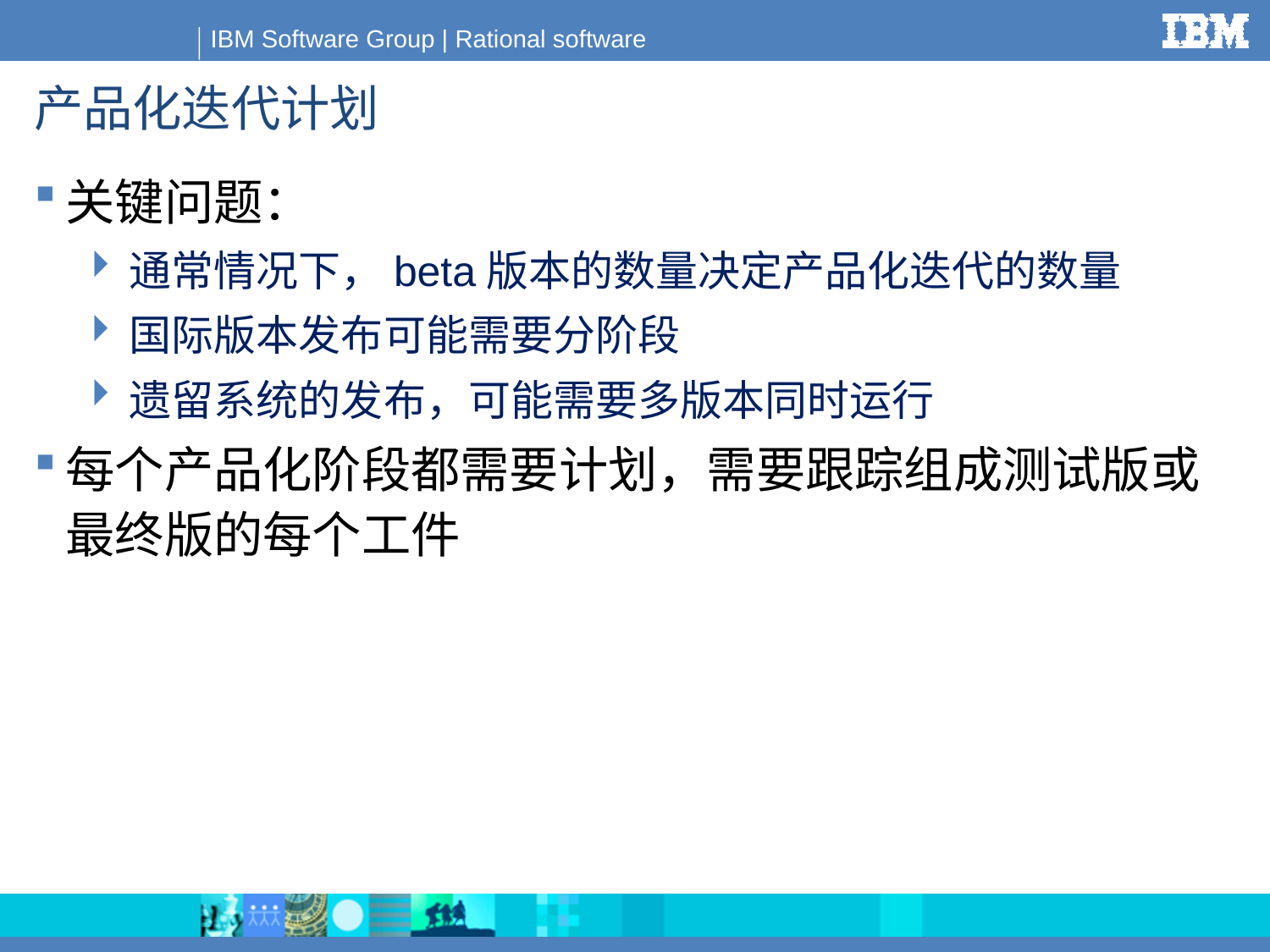

# 产品化迭代计划
关键问题：
通常情况下，beta版本的数量决定产品化迭代的数量
国际版本发布可能需要分阶段
遗留系统的发布，可能需要多版本同时运行
每个产品化阶段都需要计划，需要跟踪组成测试版或最终版的每个工件